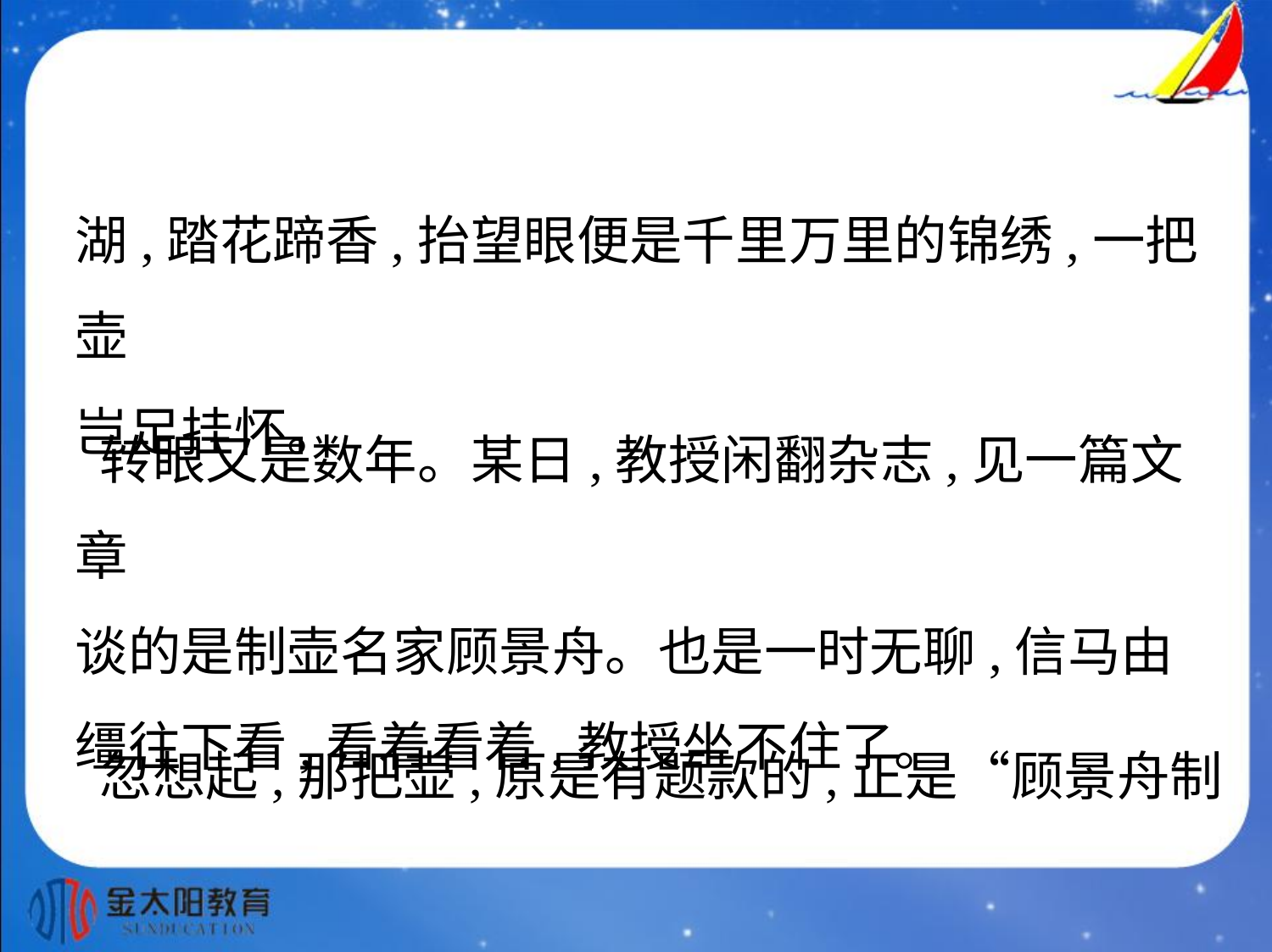

湖,踏花蹄香,抬望眼便是千里万里的锦绣,一把壶
岂足挂怀。
 转眼又是数年。某日,教授闲翻杂志,见一篇文章
谈的是制壶名家顾景舟。也是一时无聊,信马由
缰往下看,看着看着,教授坐不住了。
 忽想起,那把壶,原是有题款的,正是“顾景舟制